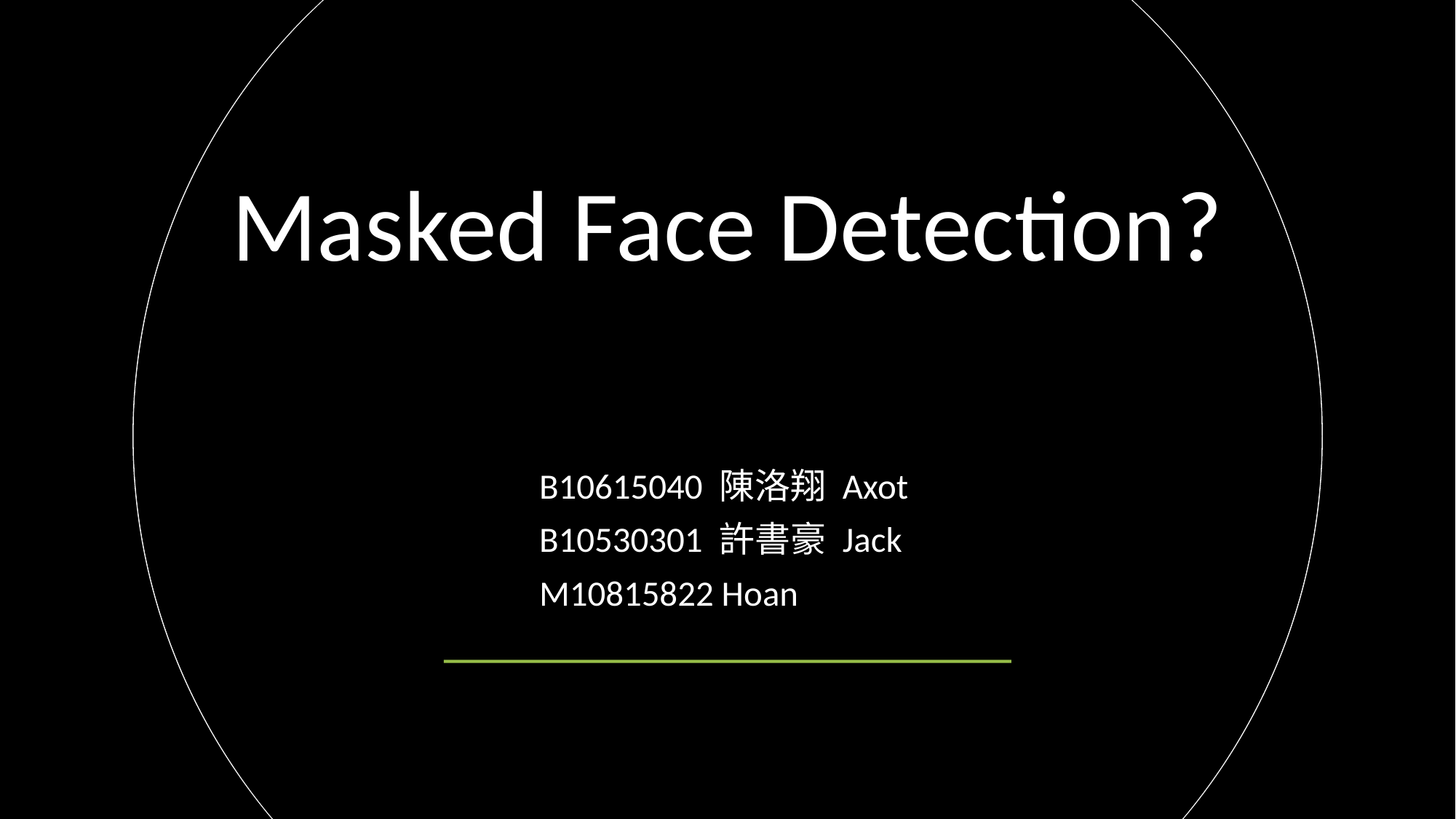

# Masked Face Detection?
B10615040 陳洛翔 Axot
B10530301 許書豪 Jack
M10815822 Hoan

1